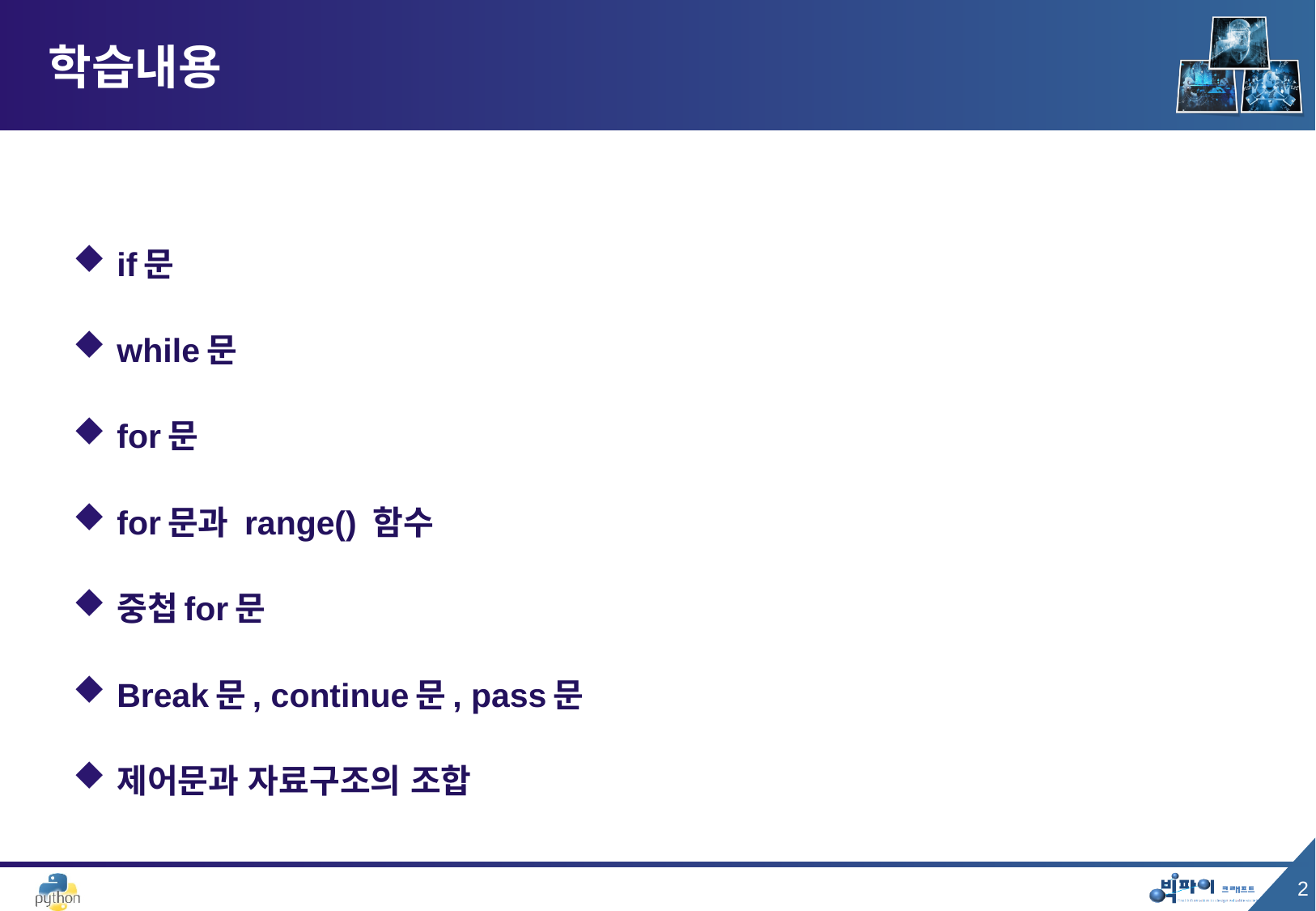

# 학습내용
if문
while문
for문
for문과 range() 함수
중첩for문
Break문, continue문, pass문
제어문과 자료구조의 조합